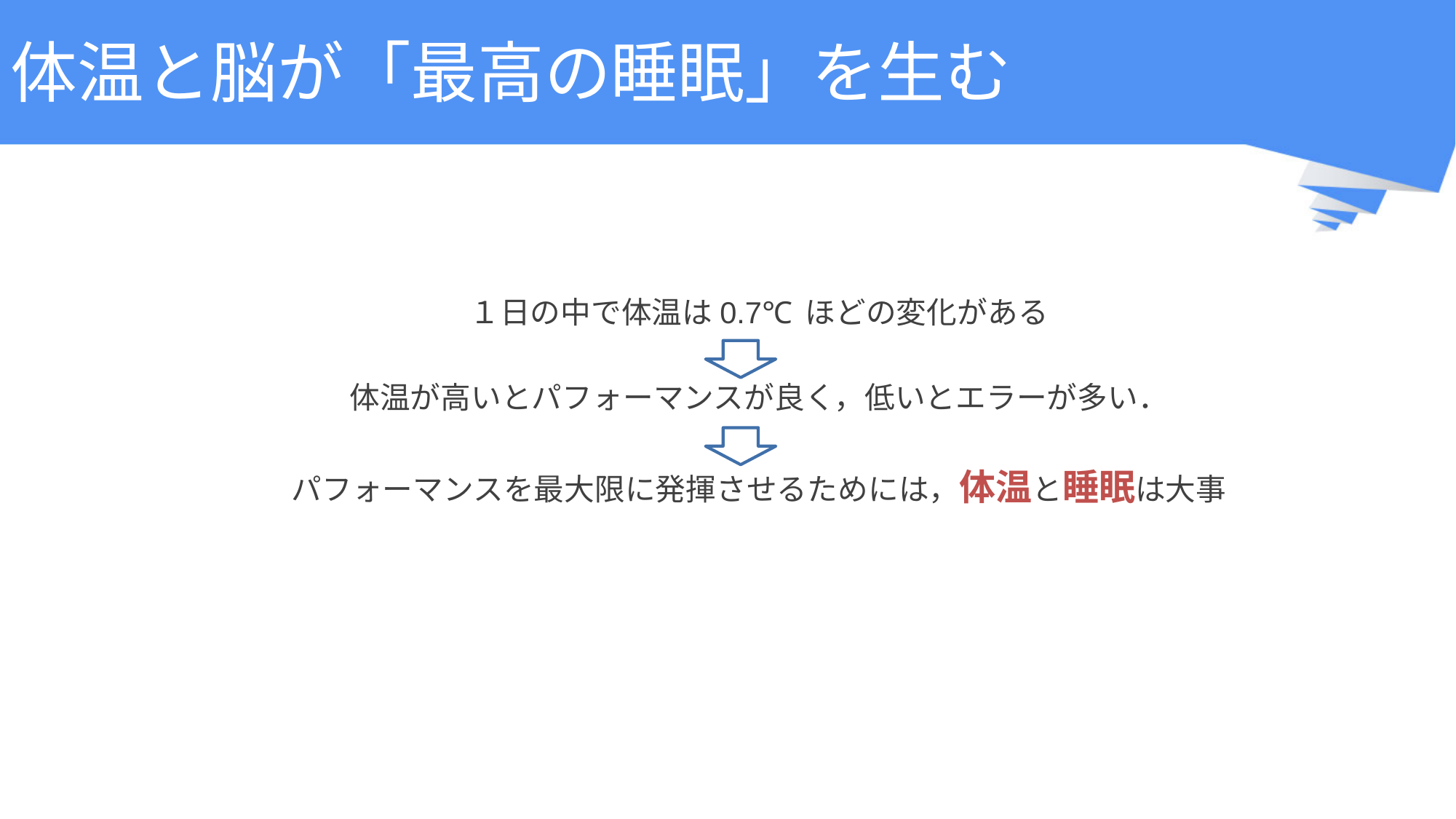

# 体温と脳が「最高の睡眠」を生む

１日の中で体温は0.7℃ほどの変化がある

体温が高いとパフォーマンスが良く，低いとエラーが多い．

パフォーマンスを最大限に発揮させるためには，体温と睡眠は大事